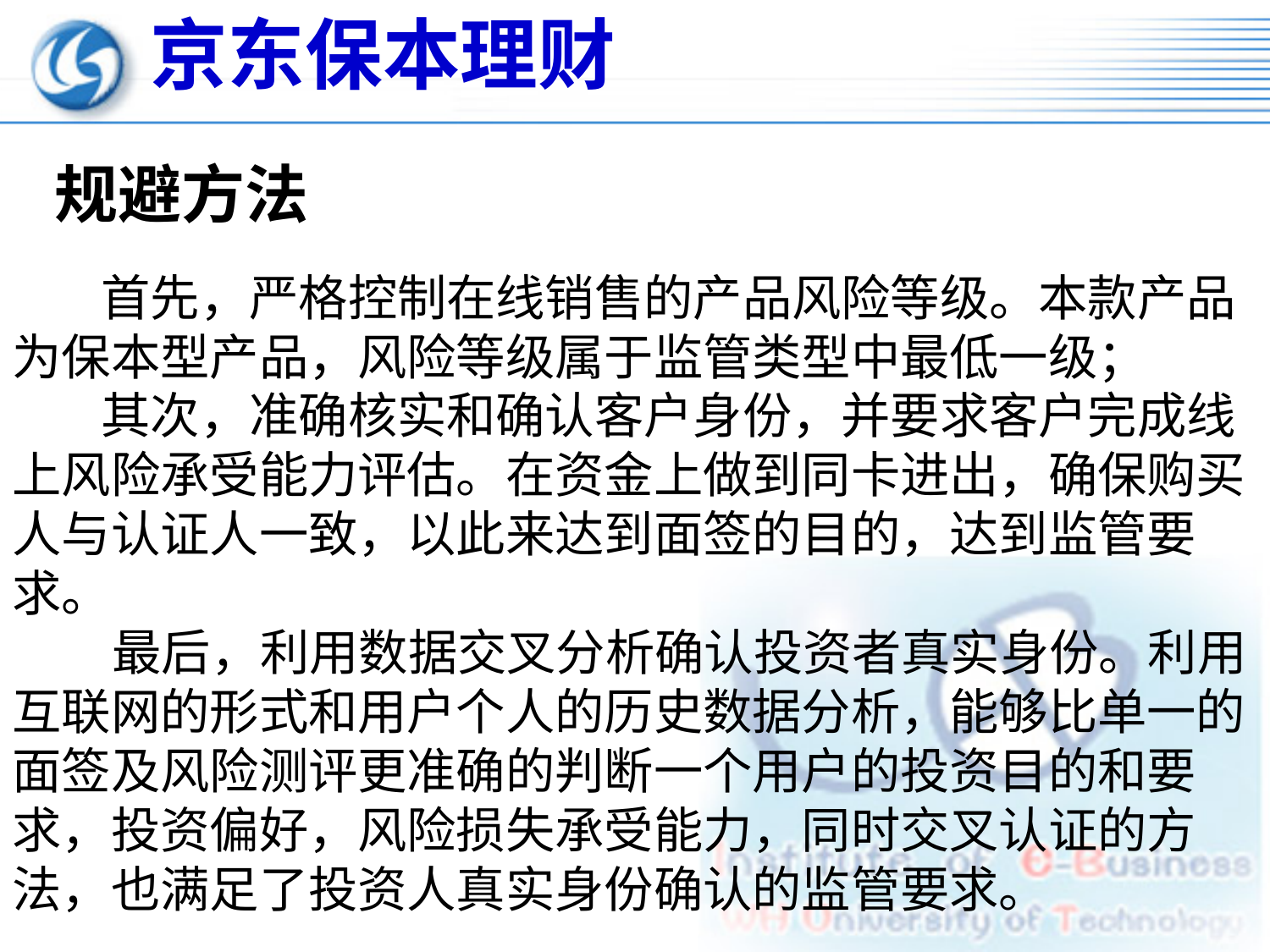

京东保本理财
规避方法
       首先，严格控制在线销售的产品风险等级。本款产品为保本型产品，风险等级属于监管类型中最低一级；
       其次，准确核实和确认客户身份，并要求客户完成线上风险承受能力评估。在资金上做到同卡进出，确保购买人与认证人一致，以此来达到面签的目的，达到监管要求。
        最后，利用数据交叉分析确认投资者真实身份。利用互联网的形式和用户个人的历史数据分析，能够比单一的面签及风险测评更准确的判断一个用户的投资目的和要求，投资偏好，风险损失承受能力，同时交叉认证的方法，也满足了投资人真实身份确认的监管要求。